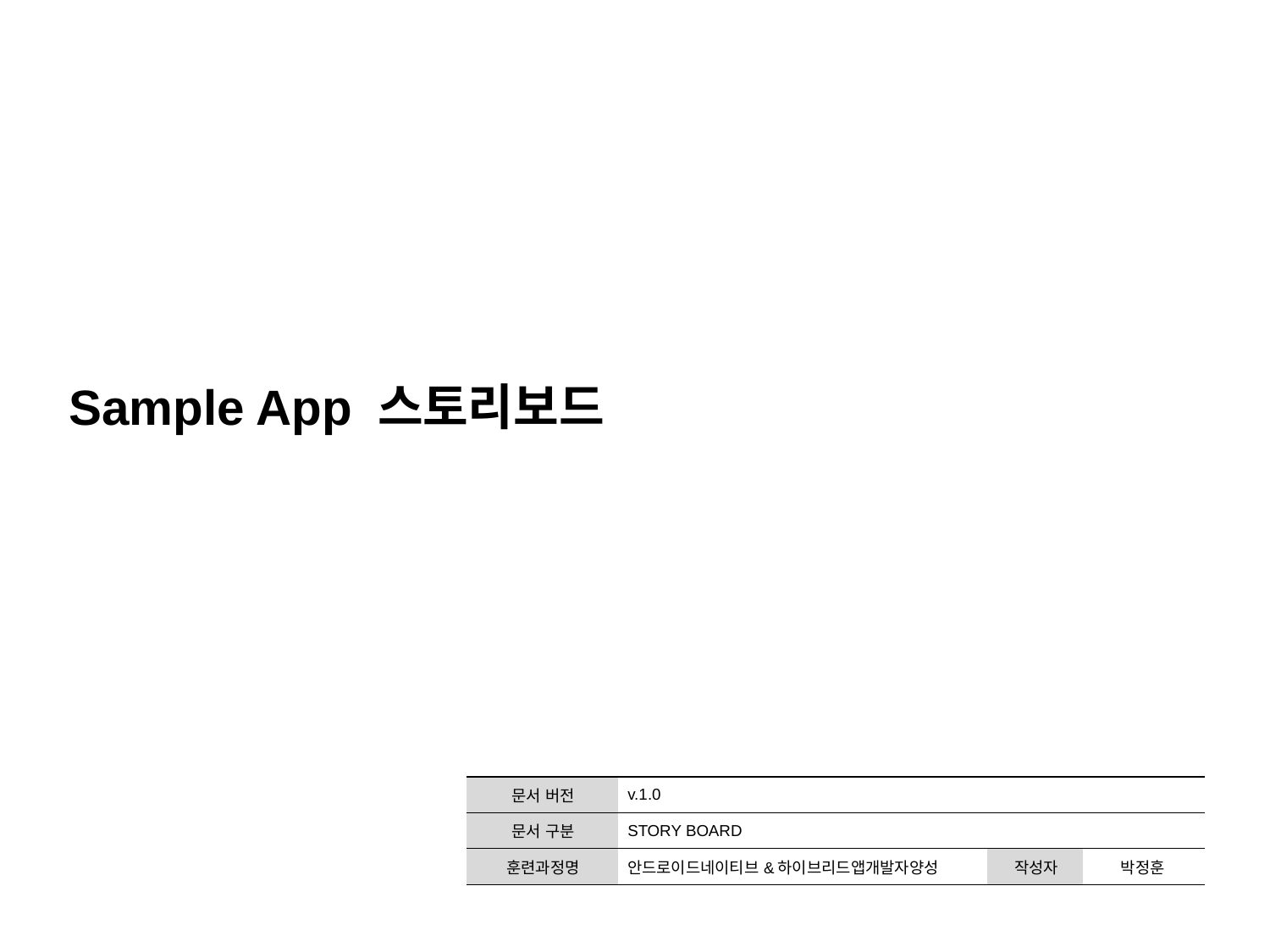

Sample App 스토리보드
| 문서 버전 | v.1.0 |  |  |
| --- | --- | --- | --- |
| 문서 구분 | STORY BOARD |  |  |
| 훈련과정명 | 안드로이드네이티브&하이브리드앱개발자양성 | 작성자 | 박정훈 |